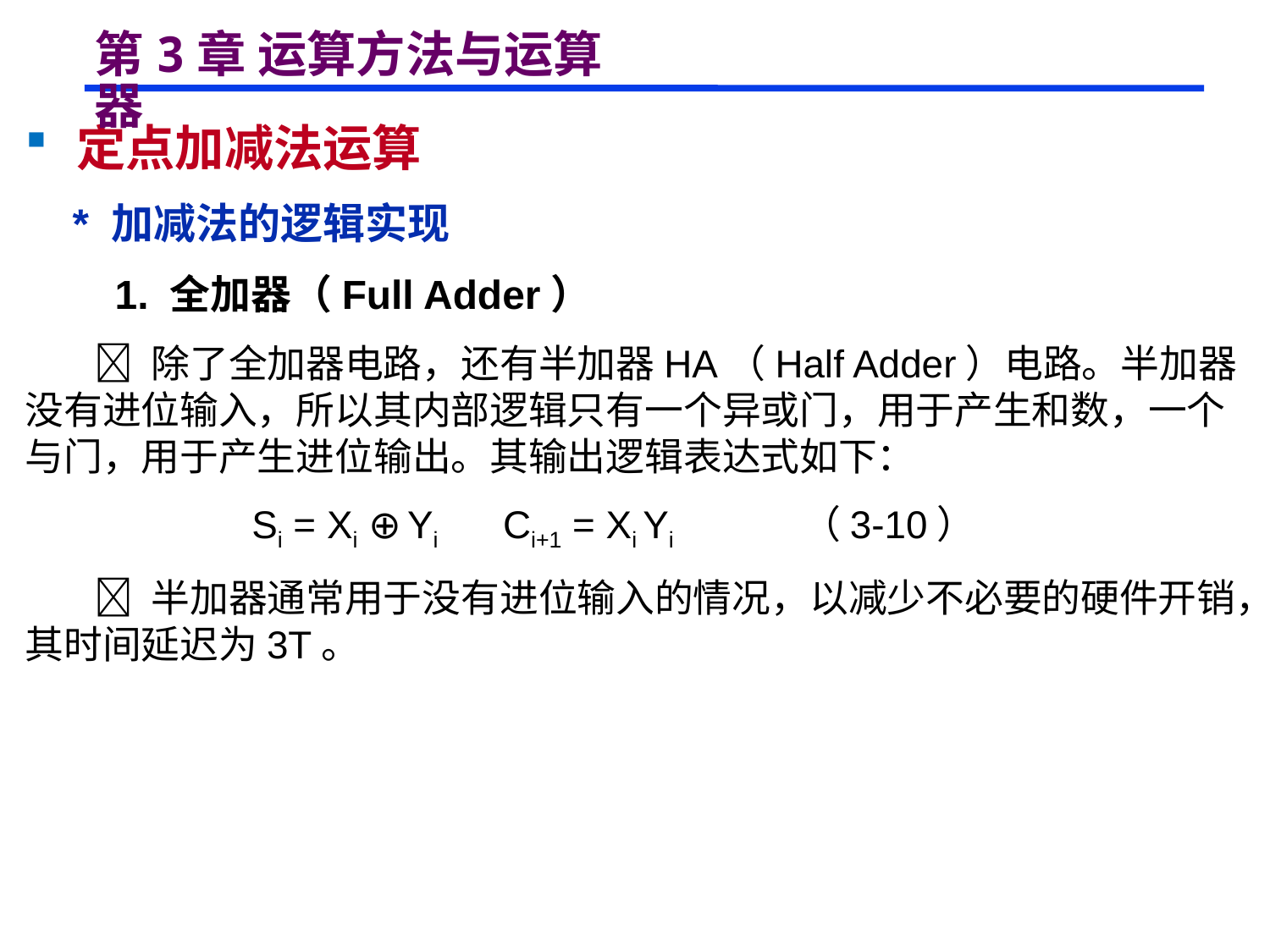

# 第3章 运算方法与运算器
 定点加减法运算
    * 加减法的逻辑实现
        1. 全加器（Full Adder）
        • 除了全加器电路，还有半加器HA（Half Adder）电路。半加器没有进位输入，所以其内部逻辑只有一个异或门，用于产生和数，一个与门，用于产生进位输出。其输出逻辑表达式如下：
                     Si = Xi ⊕Yi      Ci+1 = Xi Yi           （3-10）
        • 半加器通常用于没有进位输入的情况，以减少不必要的硬件开销，其时间延迟为3T。